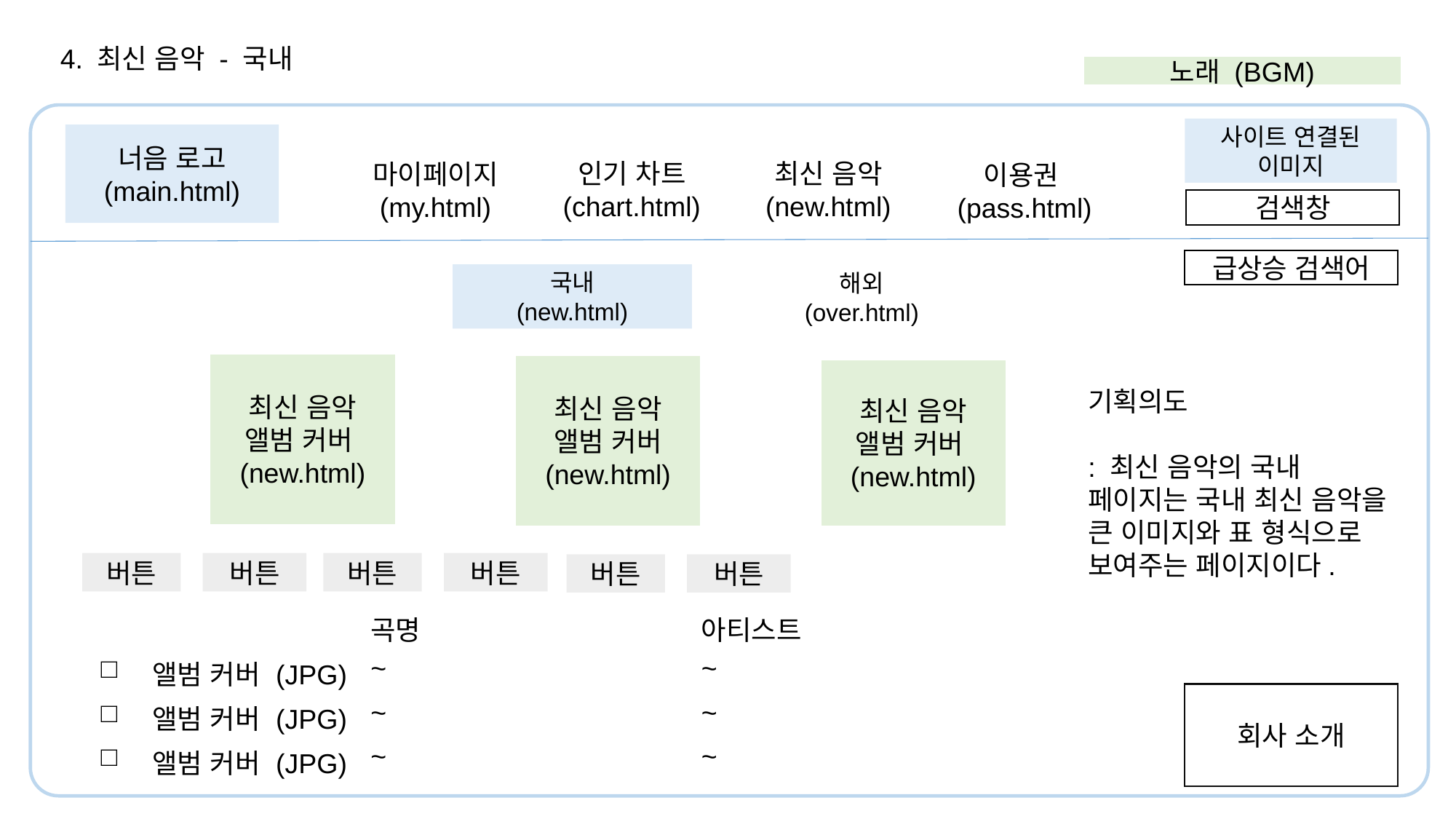

4. 최신 음악 - 국내
노래 (BGM)

사이트 연결된
이미지
너음 로고
(main.html)
최신 음악 (new.html)
마이페이지 (my.html)
인기 차트 (chart.html)
이용권(pass.html)
검색창
급상승 검색어
국내
(new.html)
해외
(over.html)
최신 음악
앨범 커버
(new.html)
최신 음악
앨범 커버
(new.html)
최신 음악
앨범 커버
(new.html)
기획의도

: 최신 음악의 국내 페이지는 국내 최신 음악을 큰 이미지와 표 형식으로 보여주는 페이지이다.
버튼
버튼
버튼
버튼
버튼
버튼
|  |  | 곡명 | 아티스트 |
| --- | --- | --- | --- |
| □ | 앨범 커버 (JPG) | ~ | ~ |
| □ | 앨범 커버 (JPG) | ~ | ~ |
| □ | 앨범 커버 (JPG) | ~ | ~ |
회사 소개